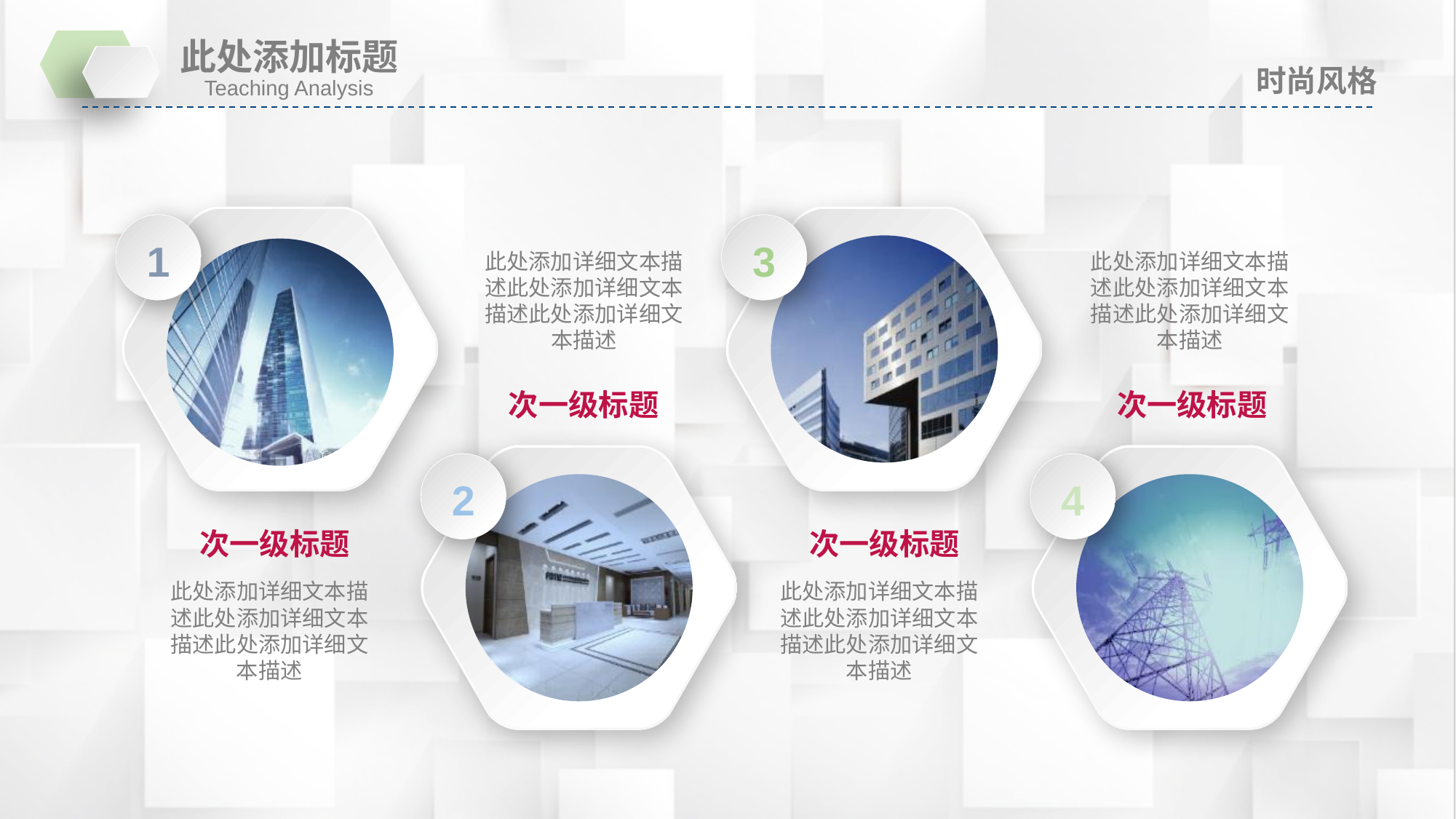

延迟符
此处添加标题

时尚风格
Teaching Analysis

1

3
此处添加详细文本描述此处添加详细文本描述此处添加详细文本描述
此处添加详细文本描述此处添加详细文本描述此处添加详细文本描述
次一级标题
次一级标题

2

4
次一级标题
次一级标题
此处添加详细文本描述此处添加详细文本描述此处添加详细文本描述
此处添加详细文本描述此处添加详细文本描述此处添加详细文本描述